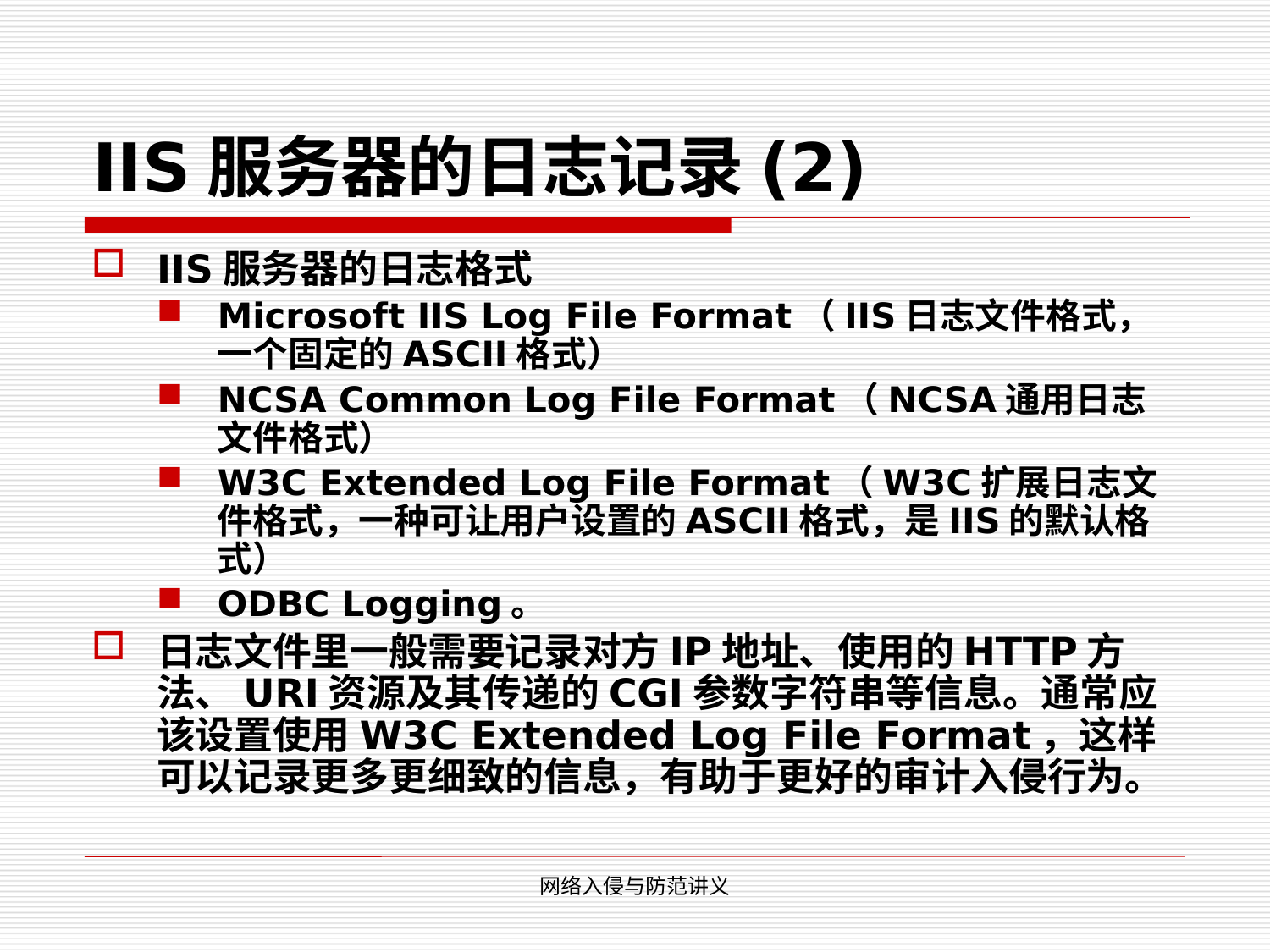

# IIS服务器的日志记录(2)
IIS服务器的日志格式
Microsoft IIS Log File Format（IIS日志文件格式，一个固定的ASCII格式）
NCSA Common Log File Format（NCSA通用日志文件格式）
W3C Extended Log File Format（W3C扩展日志文件格式，一种可让用户设置的ASCII格式，是IIS的默认格式）
ODBC Logging。
日志文件里一般需要记录对方IP地址、使用的HTTP方法、URI资源及其传递的CGI参数字符串等信息。通常应该设置使用W3C Extended Log File Format，这样可以记录更多更细致的信息，有助于更好的审计入侵行为。
网络入侵与防范讲义
165